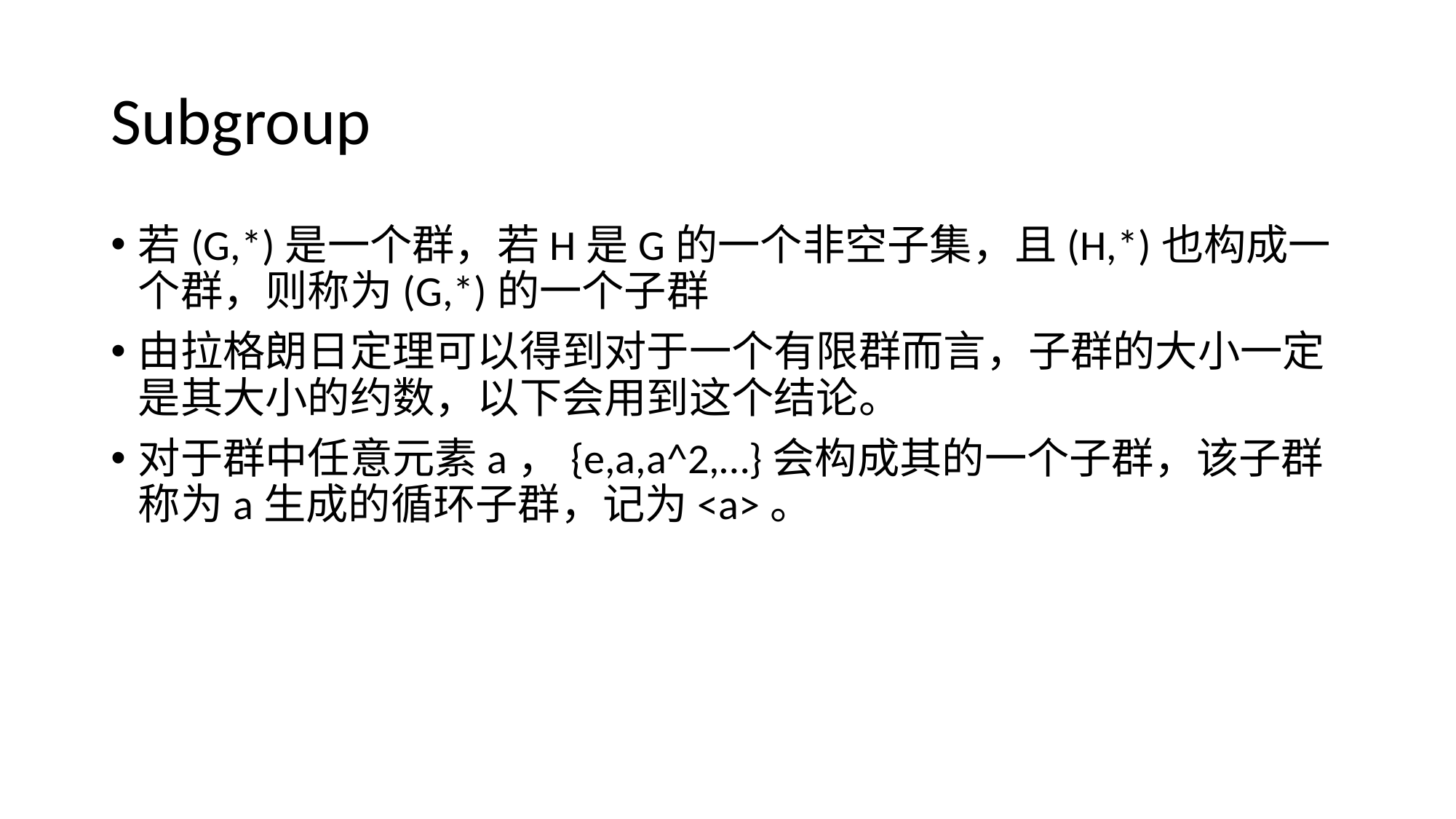

# Subgroup
若(G,*)是一个群，若H是G的一个非空子集，且(H,*)也构成一个群，则称为(G,*)的一个子群
由拉格朗日定理可以得到对于一个有限群而言，子群的大小一定是其大小的约数，以下会用到这个结论。
对于群中任意元素a，{e,a,a^2,…}会构成其的一个子群，该子群称为a生成的循环子群，记为<a>。